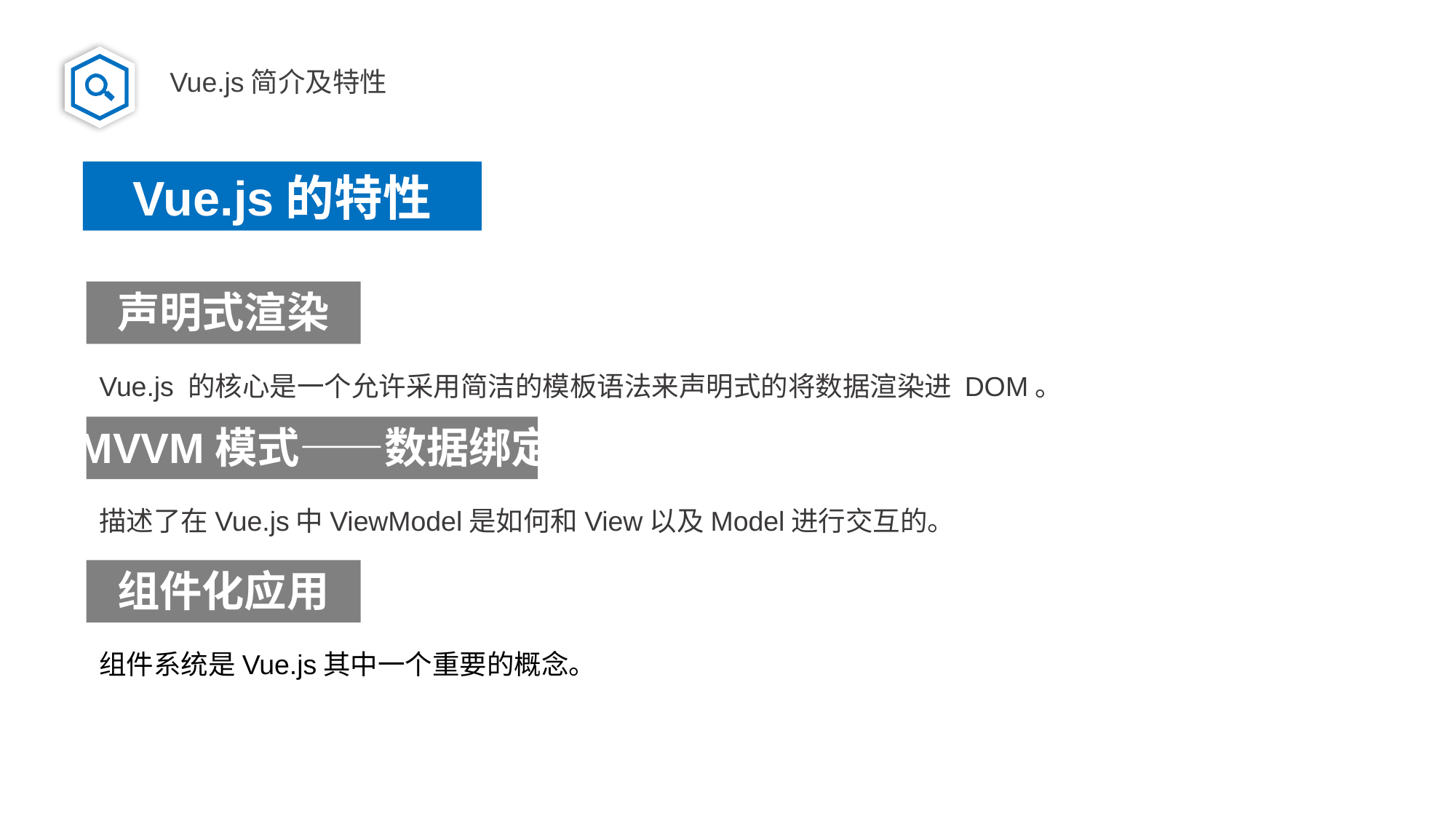

Vue.js简介及特性
Vue.js的特性

声明式渲染

Vue.js 的核心是一个允许采用简洁的模板语法来声明式的将数据渲染进 DOM。
MVVM模式——数据绑定

描述了在Vue.js中ViewModel是如何和View以及Model进行交互的。
组件化应用

组件系统是Vue.js其中一个重要的概念。